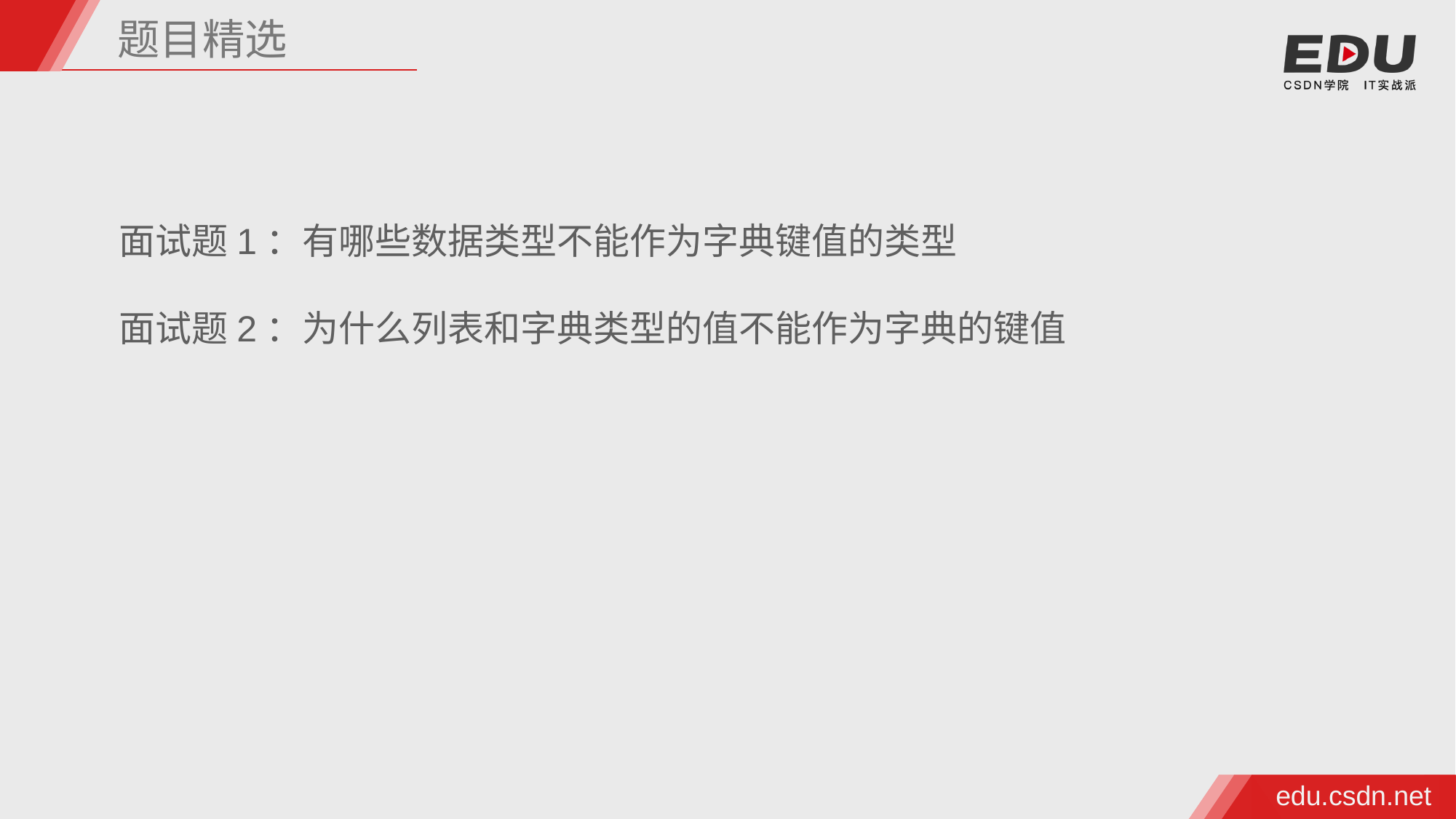

题目精选
面试题1：有哪些数据类型不能作为字典键值的类型
面试题2：为什么列表和字典类型的值不能作为字典的键值
edu.csdn.net